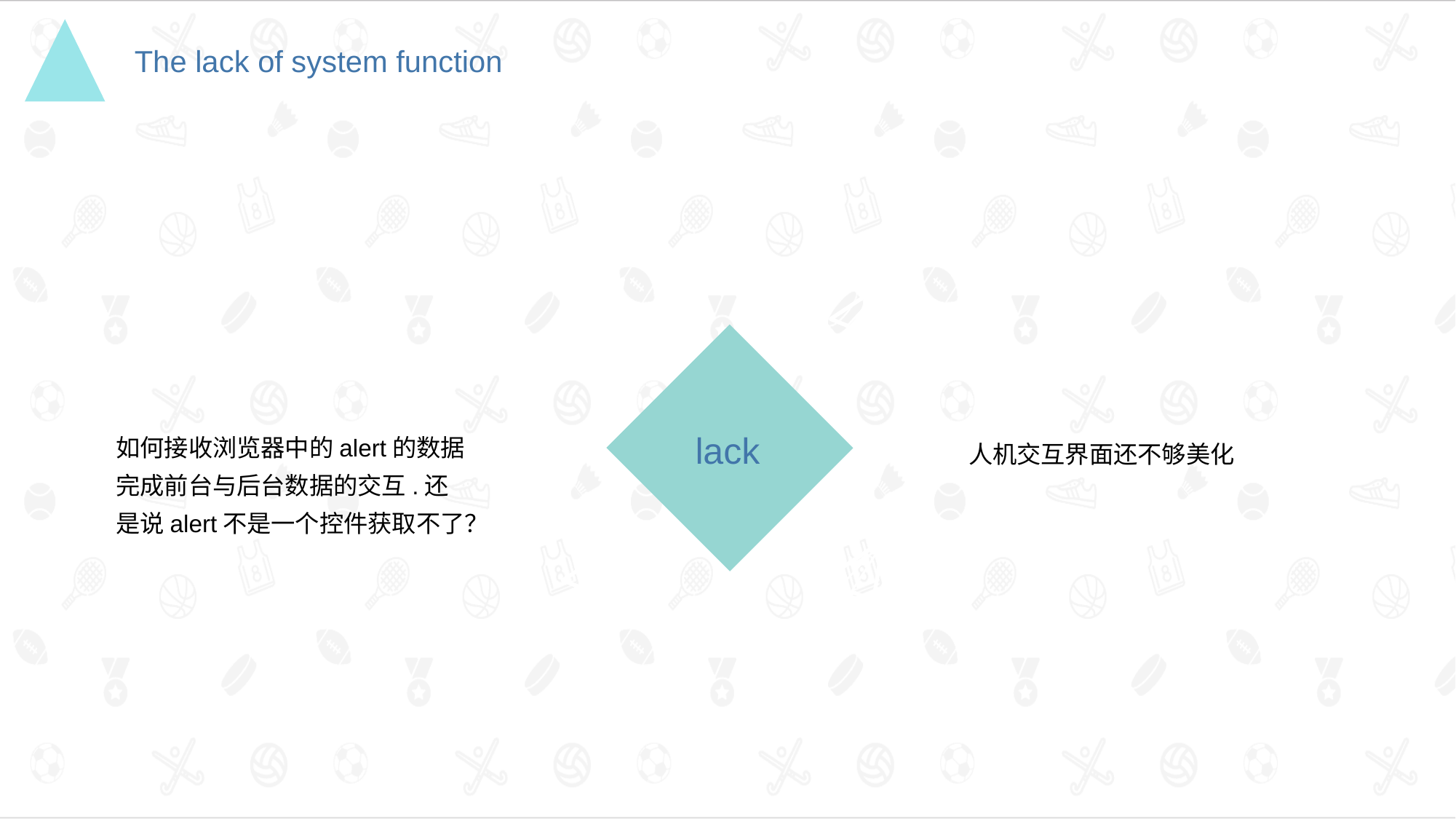

The lack of system function

人机交互界面还不够美化

lack
如何接收浏览器中的alert的数据完成前台与后台数据的交互.还是说alert不是一个控件获取不了？